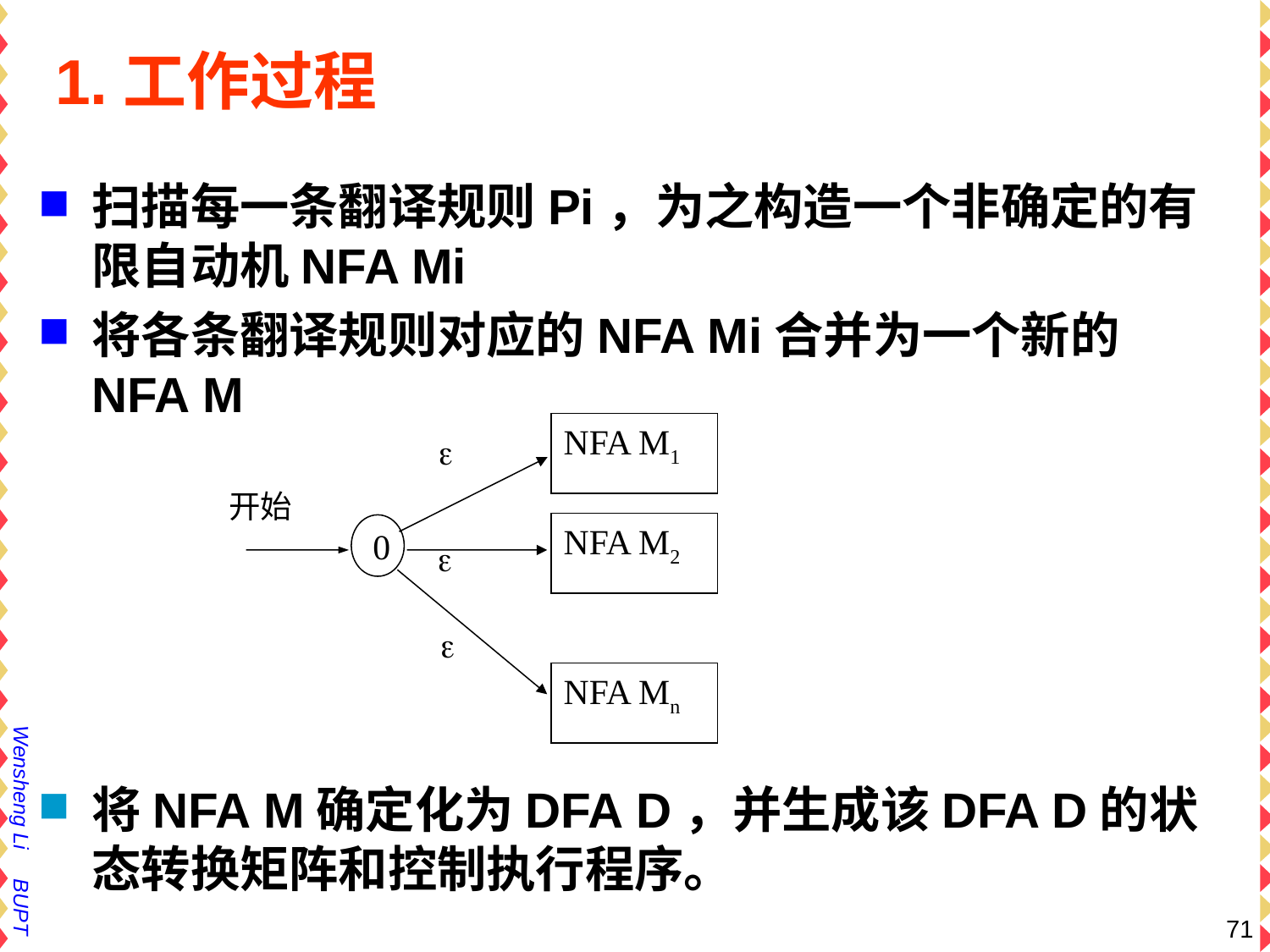

# 1.工作过程
扫描每一条翻译规则Pi，为之构造一个非确定的有限自动机NFA Mi
将各条翻译规则对应的NFA Mi合并为一个新的NFA M
NFA M1
ε

开始
NFA M2

  0
ε

ε
NFA Mn
将NFA M确定化为DFA D，并生成该DFA D的状态转换矩阵和控制执行程序。
71